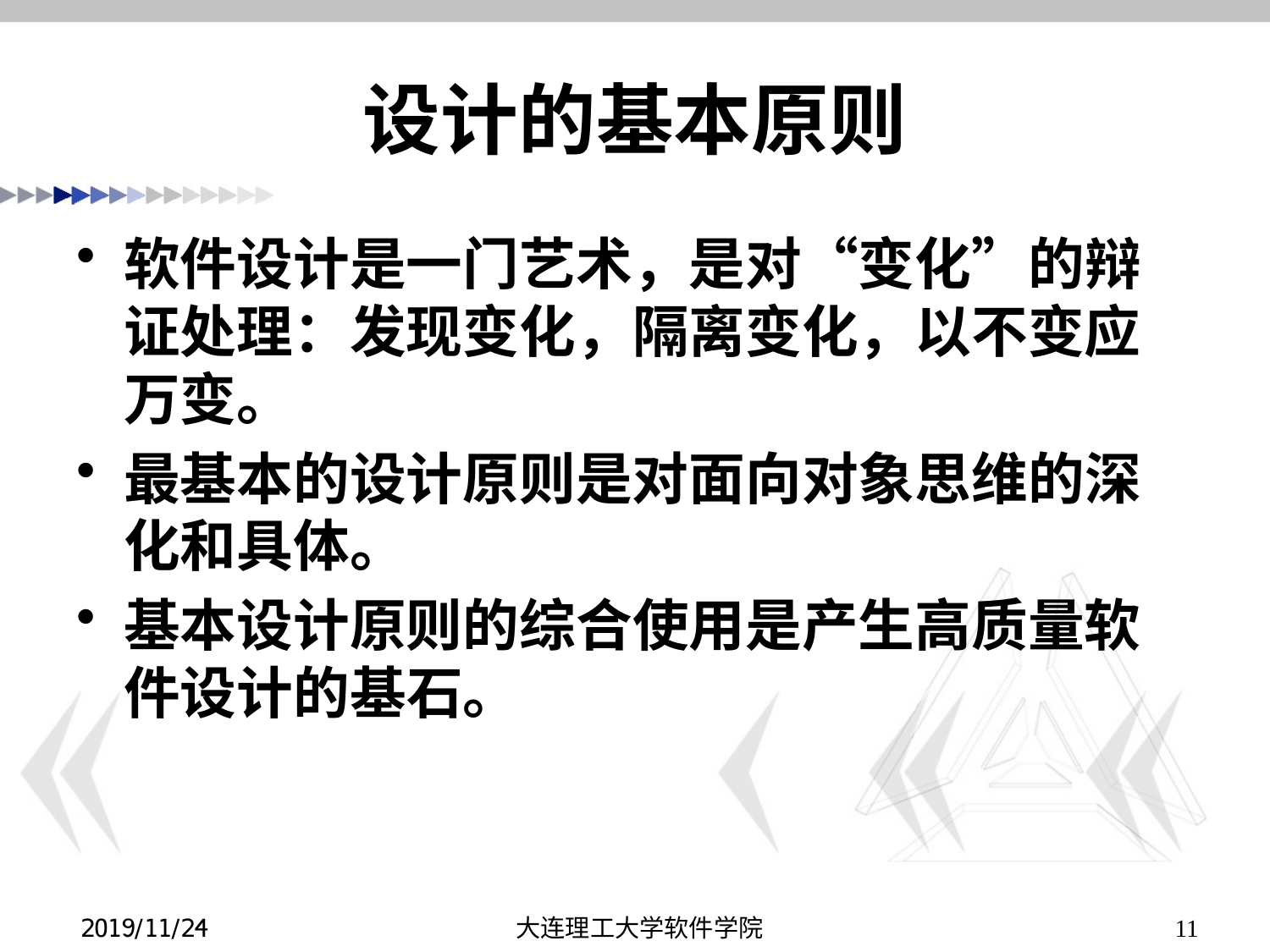

# 设计的基本原则
软件设计是一门艺术，是对“变化”的辩证处理：发现变化，隔离变化，以不变应万变。
最基本的设计原则是对面向对象思维的深化和具体。
基本设计原则的综合使用是产生高质量软件设计的基石。

2019/11/24
大连理工大学软件学院
11